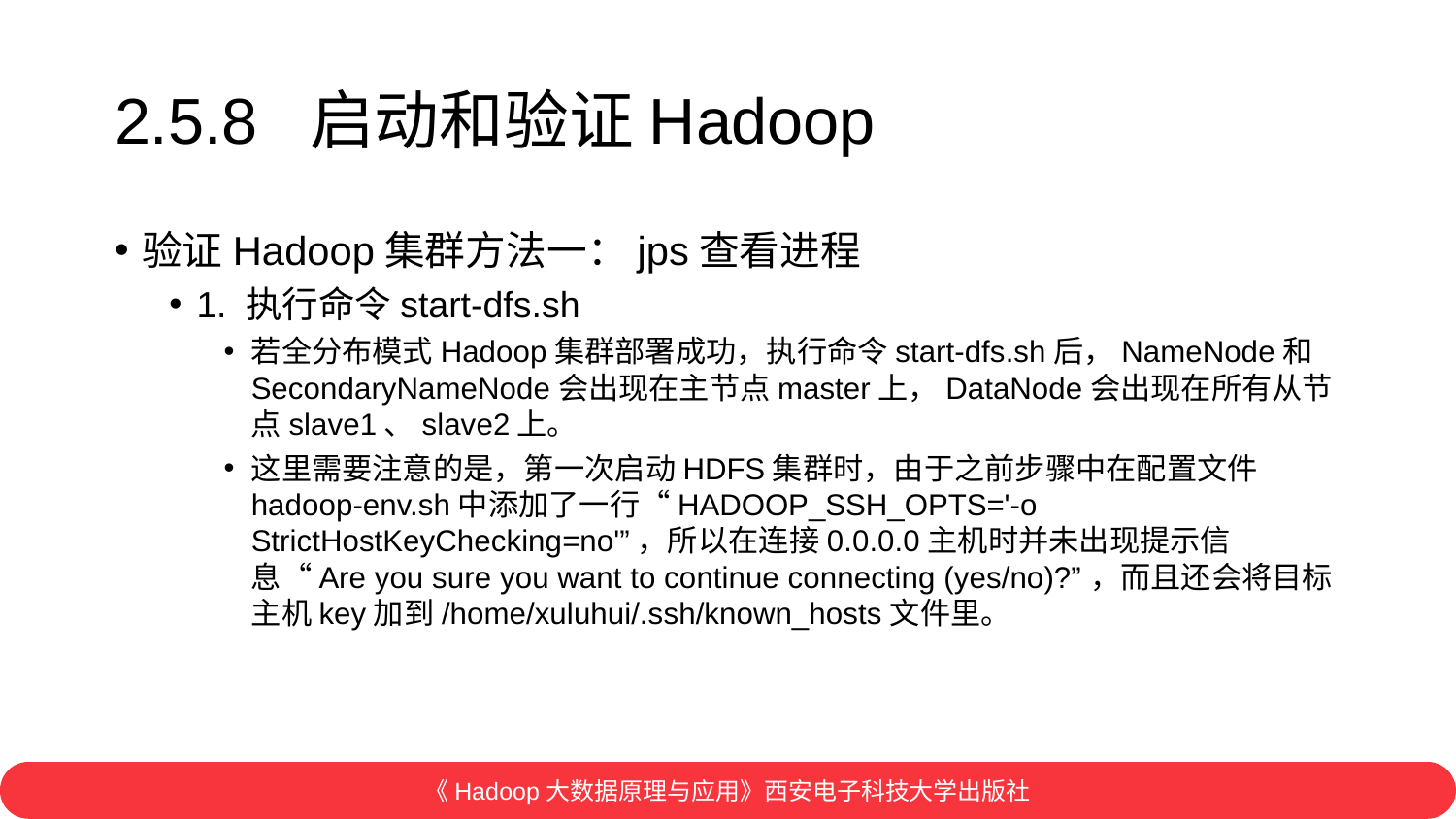

# 2.5.8  启动和验证Hadoop
验证Hadoop集群方法一：jps查看进程
1. 执行命令start-dfs.sh
若全分布模式Hadoop集群部署成功，执行命令start-dfs.sh后，NameNode和SecondaryNameNode会出现在主节点master上，DataNode会出现在所有从节点slave1、slave2上。
这里需要注意的是，第一次启动HDFS集群时，由于之前步骤中在配置文件hadoop-env.sh中添加了一行“HADOOP_SSH_OPTS='-o StrictHostKeyChecking=no'”，所以在连接0.0.0.0主机时并未出现提示信息“Are you sure you want to continue connecting (yes/no)?”，而且还会将目标主机key加到/home/xuluhui/.ssh/known_hosts文件里。